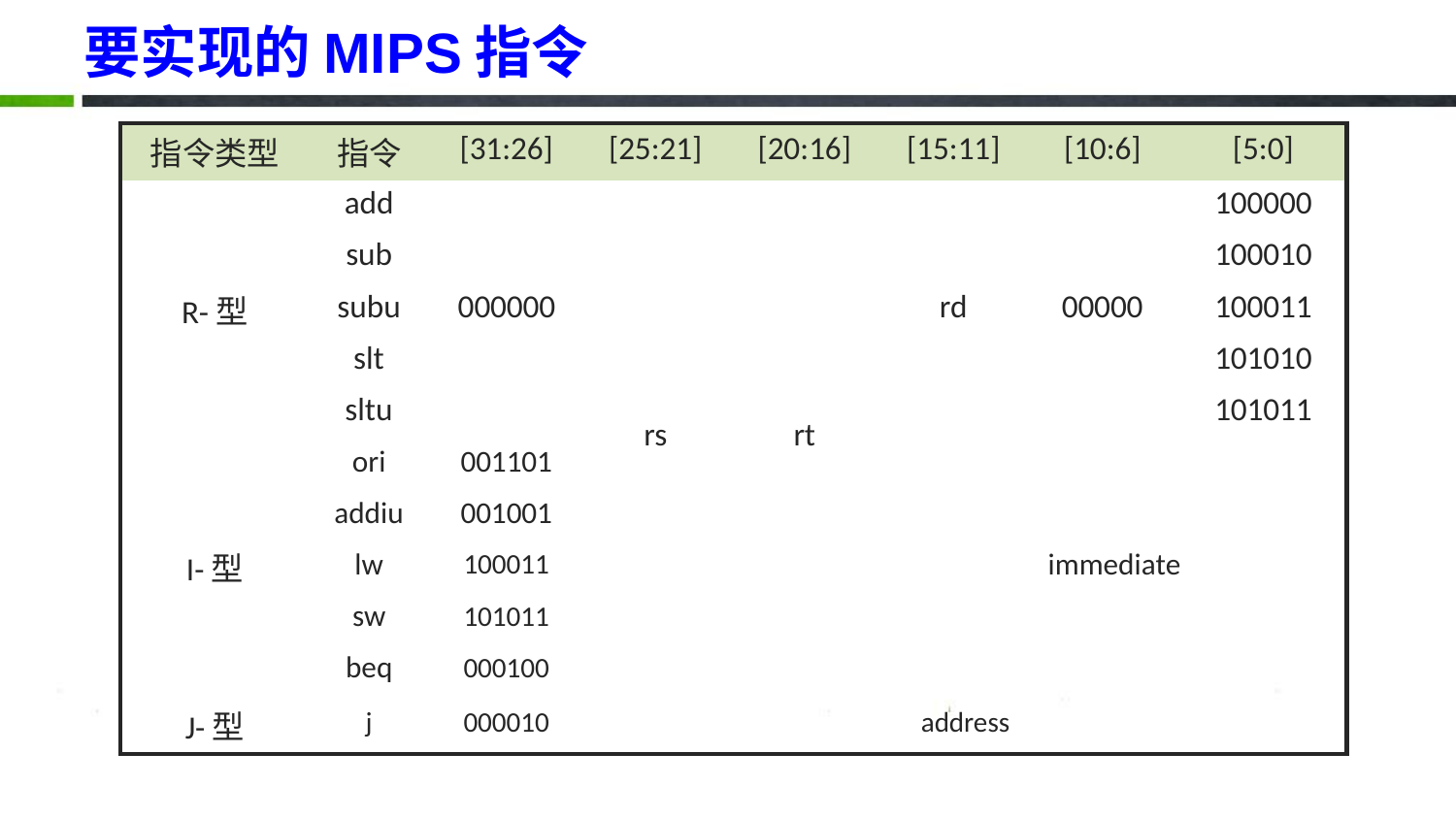

# 要实现的MIPS指令
| 指令类型 | 指令 | [31:26] | [25:21] | [20:16] | [15:11] | [10:6] | [5:0] |
| --- | --- | --- | --- | --- | --- | --- | --- |
| R-型 | add | 000000 | rs | rt | rd | 00000 | 100000 |
|  | sub |  |  |  |  |  | 100010 |
|  | subu |  |  |  |  |  | 100011 |
|  | slt |  |  |  |  |  | 101010 |
|  | sltu |  |  |  |  |  | 101011 |
| I-型 | ori | 001101 |  |  | immediate |  |  |
|  | addiu | 001001 |  |  |  |  |  |
|  | lw | 100011 |  |  |  |  |  |
|  | sw | 101011 |  |  |  |  |  |
|  | beq | 000100 |  |  |  |  |  |
| J-型 | j | 000010 | address |  |  |  |  |